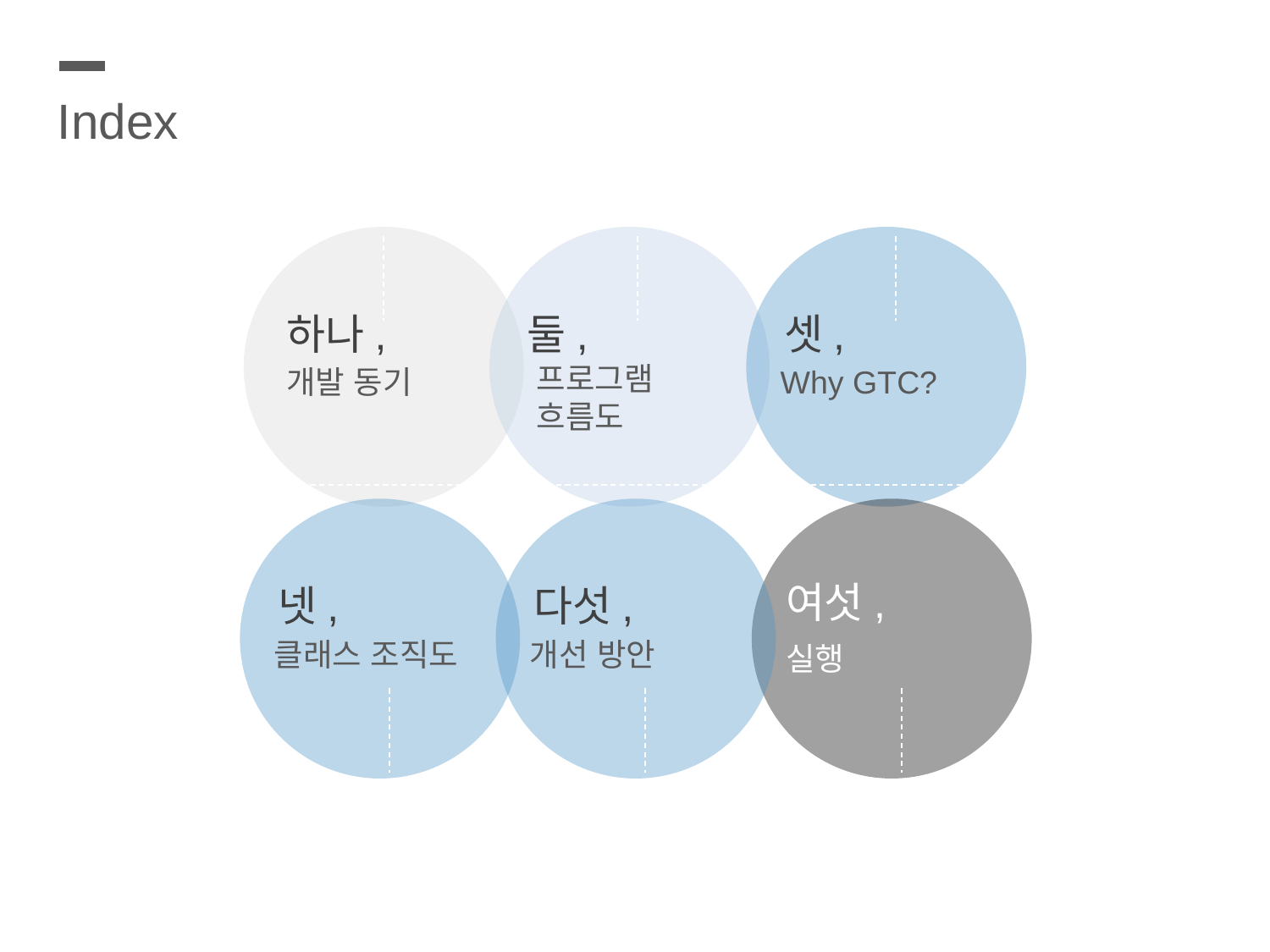

Index

하나,
개발 동기

둘,
프로그램
흐름도

셋,
Why GTC?

넷,
클래스 조직도

다섯,
개선 방안

여섯,
실행